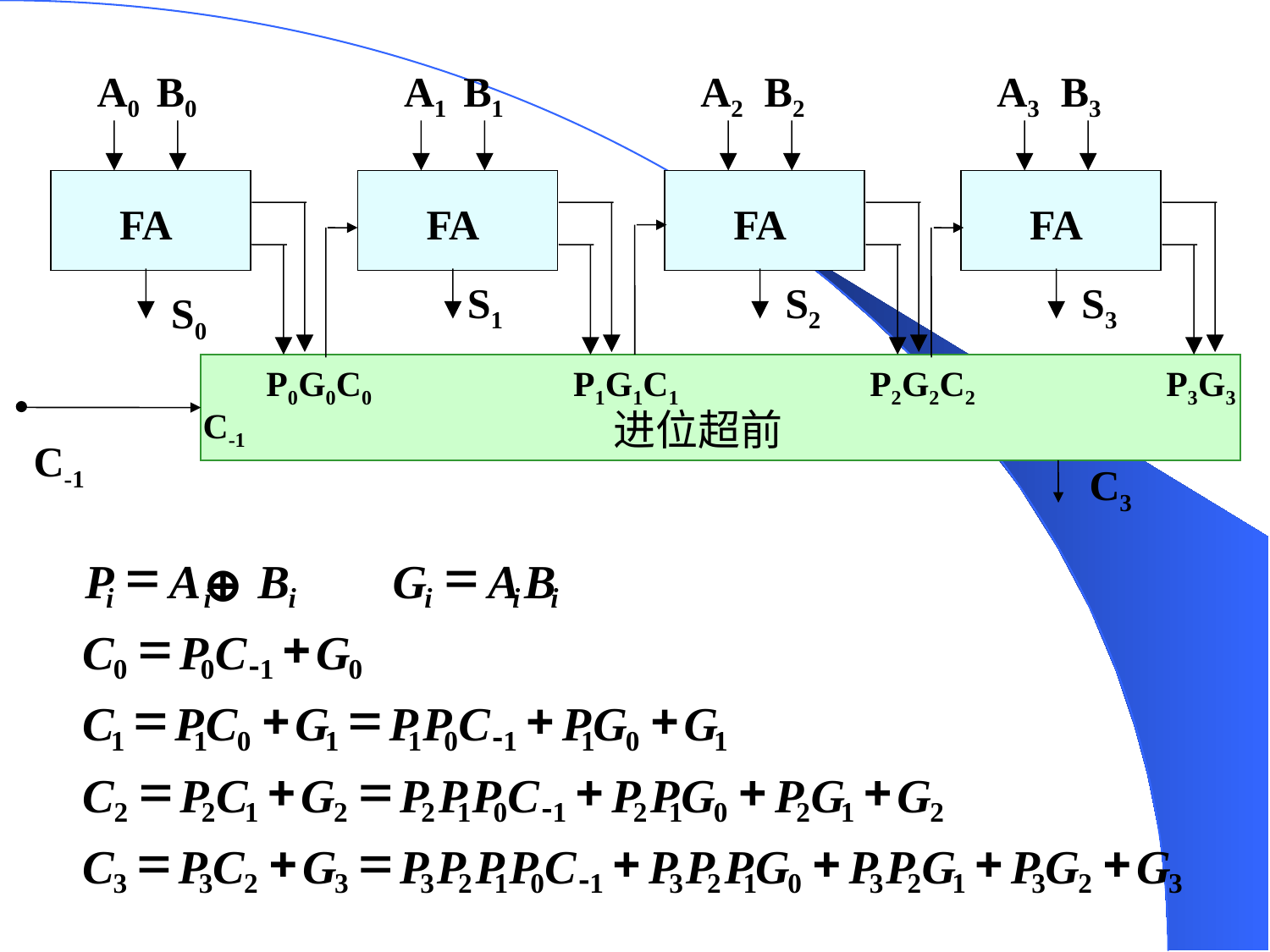

A0  B0
A1  B1
A2  B2
A3  B3

FA

FA

FA

FA

S1
S2
S3
S0

P0G0C0
P1G1C1
P2G2C2
P3G3
C-1
进位超前

C-1
C3

=
=
⊕
P
A
B
G
A
B
i
i
i
i
i
i
=
+
C
P
C
G
−
0
0
1
0
=
+
=
+
+
C
P
C
G
P
P
C
P
G
G
−
1
1
0
1
1
0
1
1
0
1
=
+
=
+
+
+
C
P
C
G
P
P
P
C
P
P
G
P
G
G
−
2
2
1
2
2
1
0
1
2
1
0
2
1
2
=
+
=
+
+
+
+
C
P
C
G
P
P
P
P
C
P
P
P
G
P
P
G
P
G
G
−
3
3
2
3
3
2
1
0
1
3
2
1
0
3
2
1
3
2
3